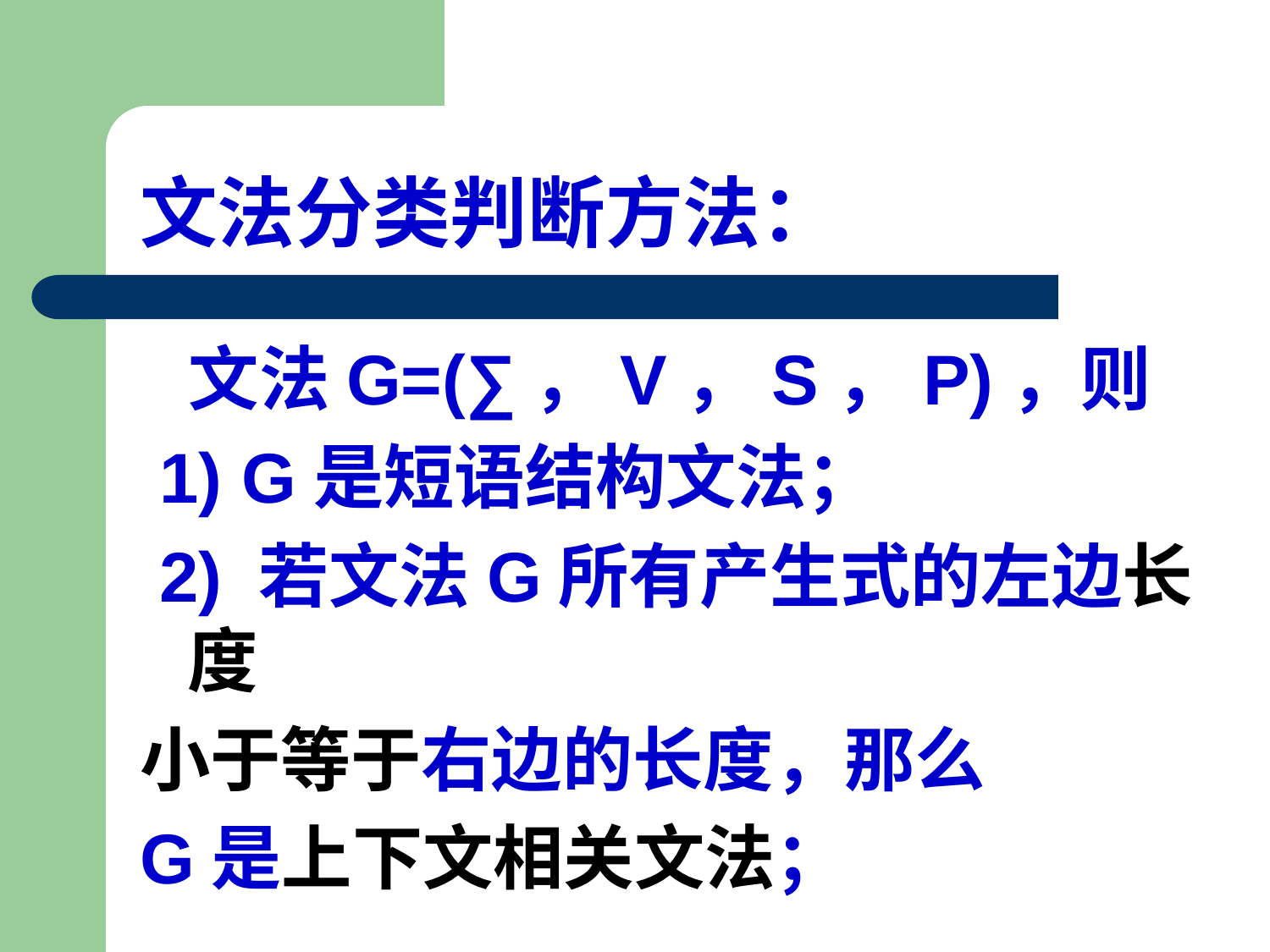

# 文法分类判断方法：
  文法G=(∑，V，S，P)，则
 1) G是短语结构文法；
 2) 若文法G所有产生式的左边长度
小于等于右边的长度，那么
G是上下文相关文法；